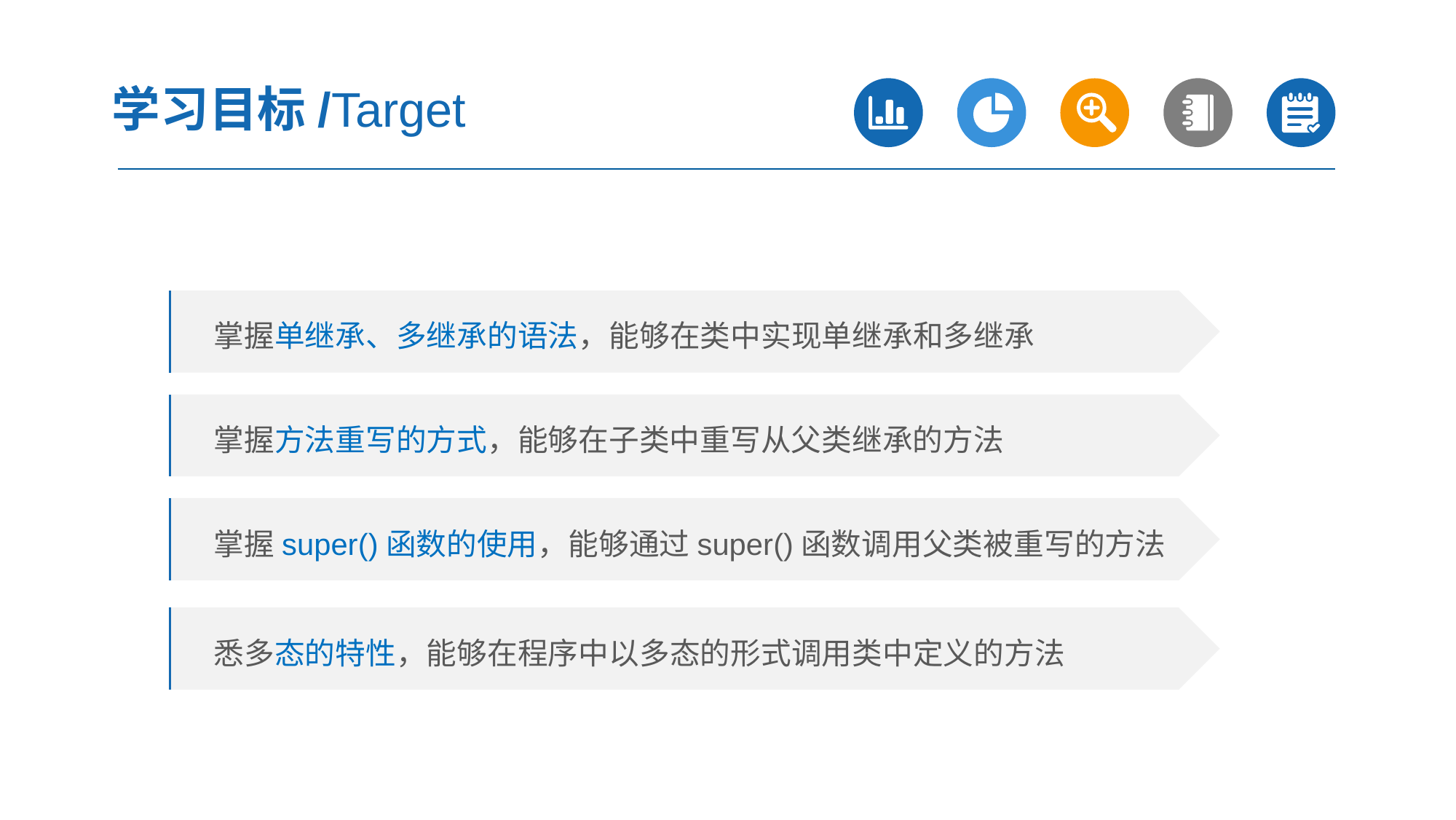

学习目标/Target
    掌握单继承、多继承的语法，能够在类中实现单继承和多继承

    掌握方法重写的方式，能够在子类中重写从父类继承的方法

    掌握super()函数的使用，能够通过super()函数调用父类被重写的方法

    悉多态的特性，能够在程序中以多态的形式调用类中定义的方法